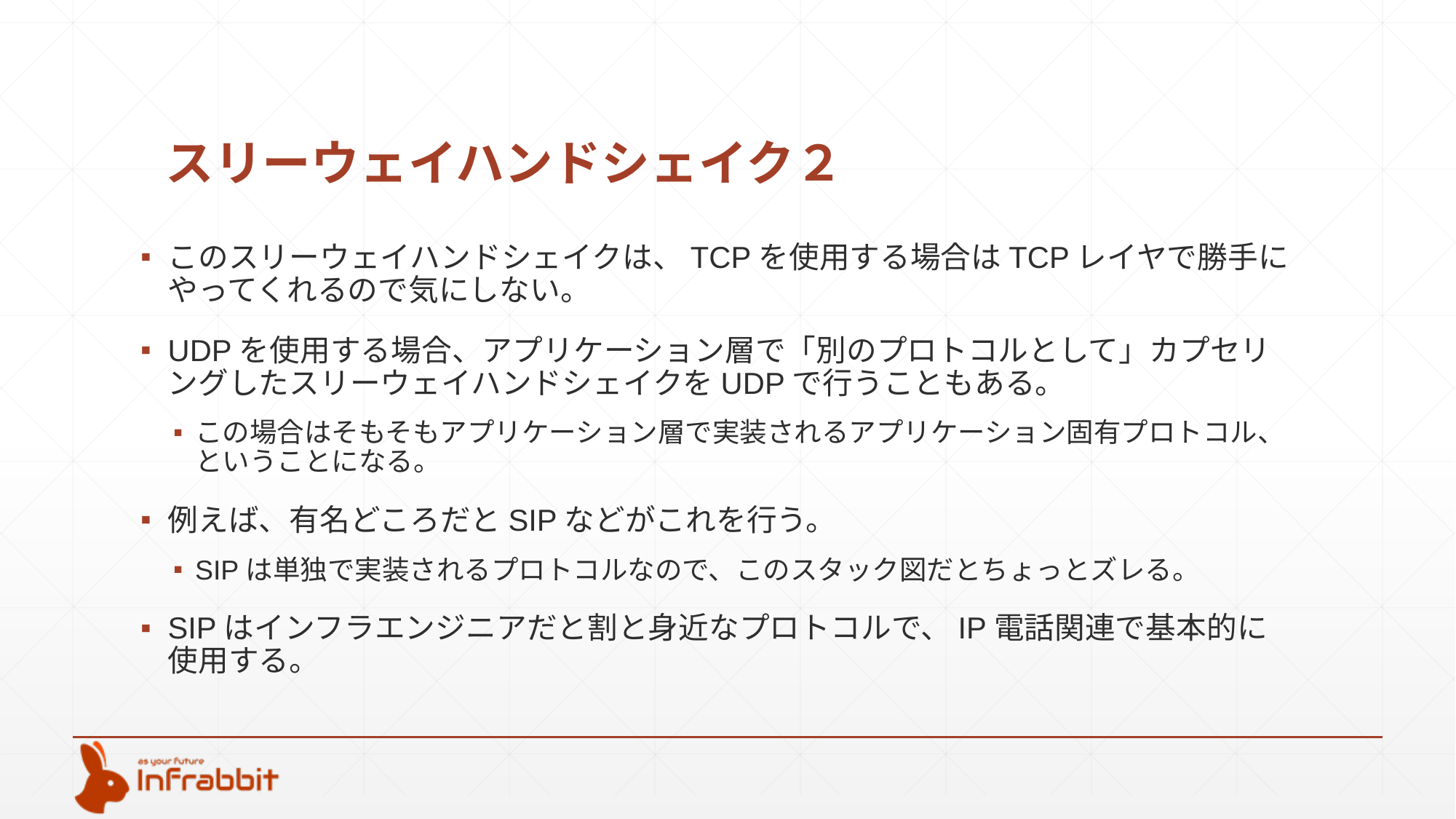

# スリーウェイハンドシェイク２
このスリーウェイハンドシェイクは、TCPを使用する場合はTCPレイヤで勝手にやってくれるので気にしない。
UDPを使用する場合、アプリケーション層で「別のプロトコルとして」カプセリングしたスリーウェイハンドシェイクをUDPで行うこともある。
この場合はそもそもアプリケーション層で実装されるアプリケーション固有プロトコル、ということになる。
例えば、有名どころだとSIPなどがこれを行う。
SIPは単独で実装されるプロトコルなので、このスタック図だとちょっとズレる。
SIPはインフラエンジニアだと割と身近なプロトコルで、IP電話関連で基本的に使用する。